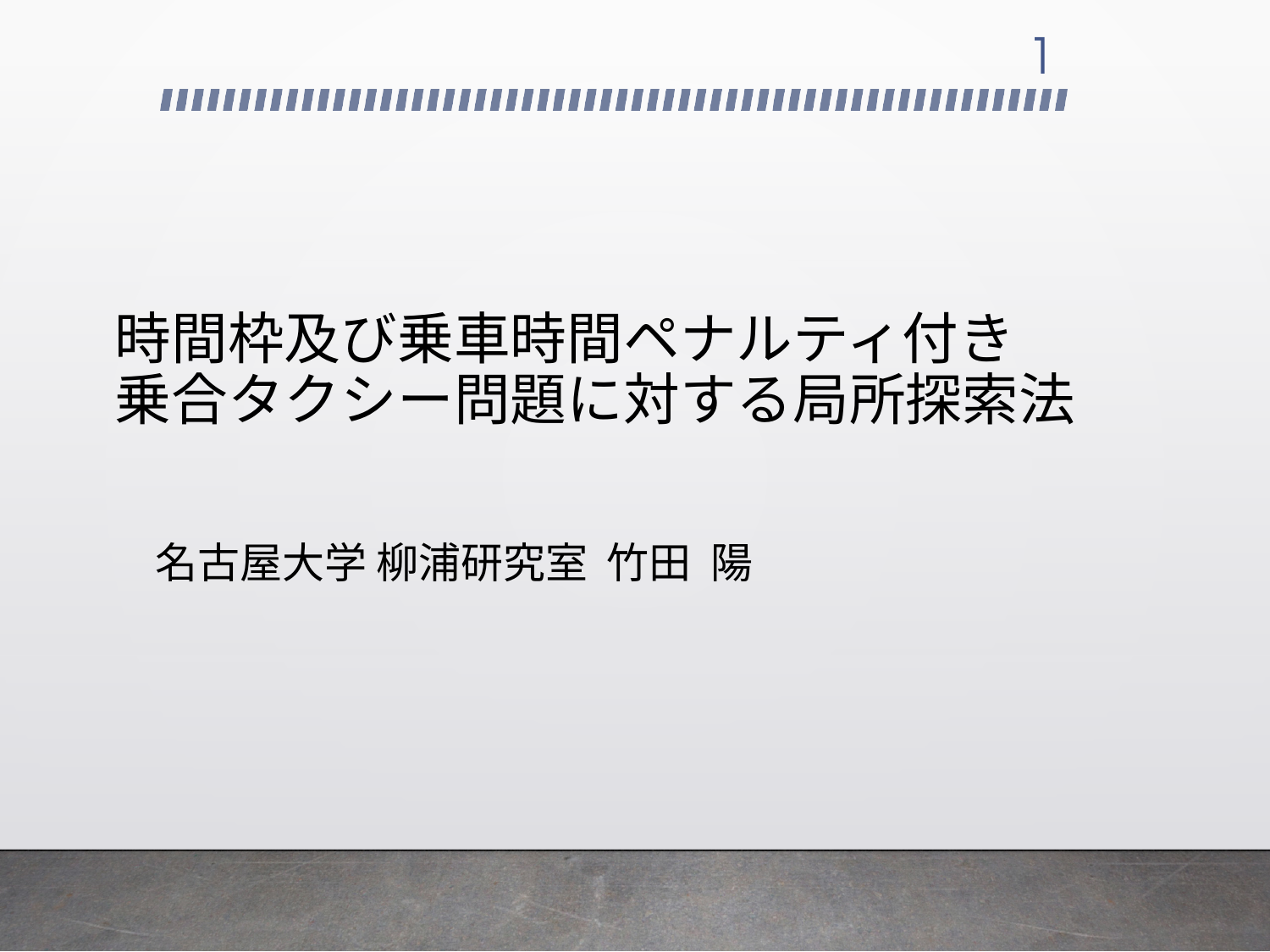

1
# 時間枠及び乗車時間ペナルティ付き 乗合タクシー問題に対する局所探索法
名古屋大学 柳浦研究室  竹田  陽